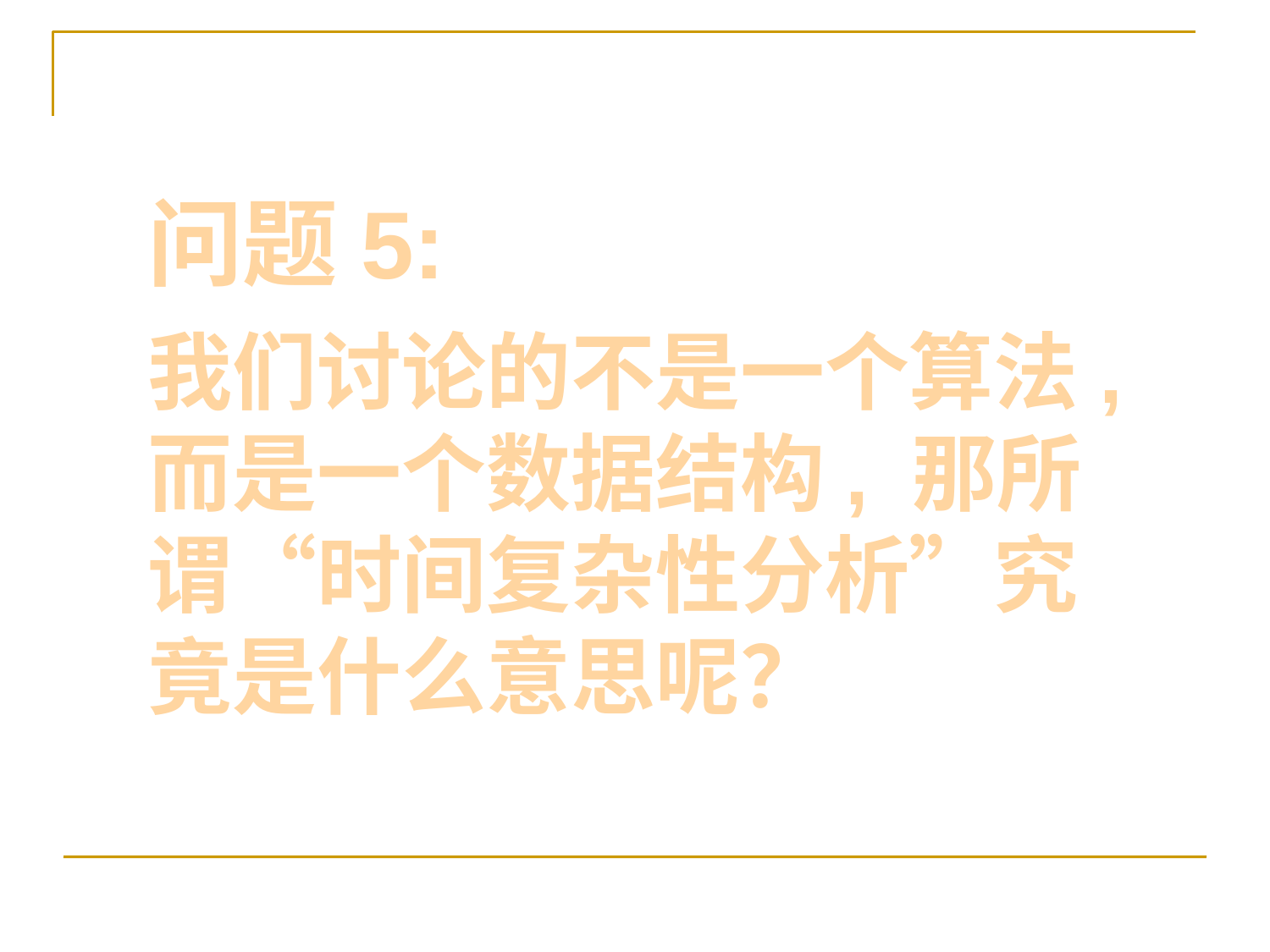

问题5:
我们讨论的不是一个算法, 而是一个数据结构, 那所谓“时间复杂性分析”究竟是什么意思呢？